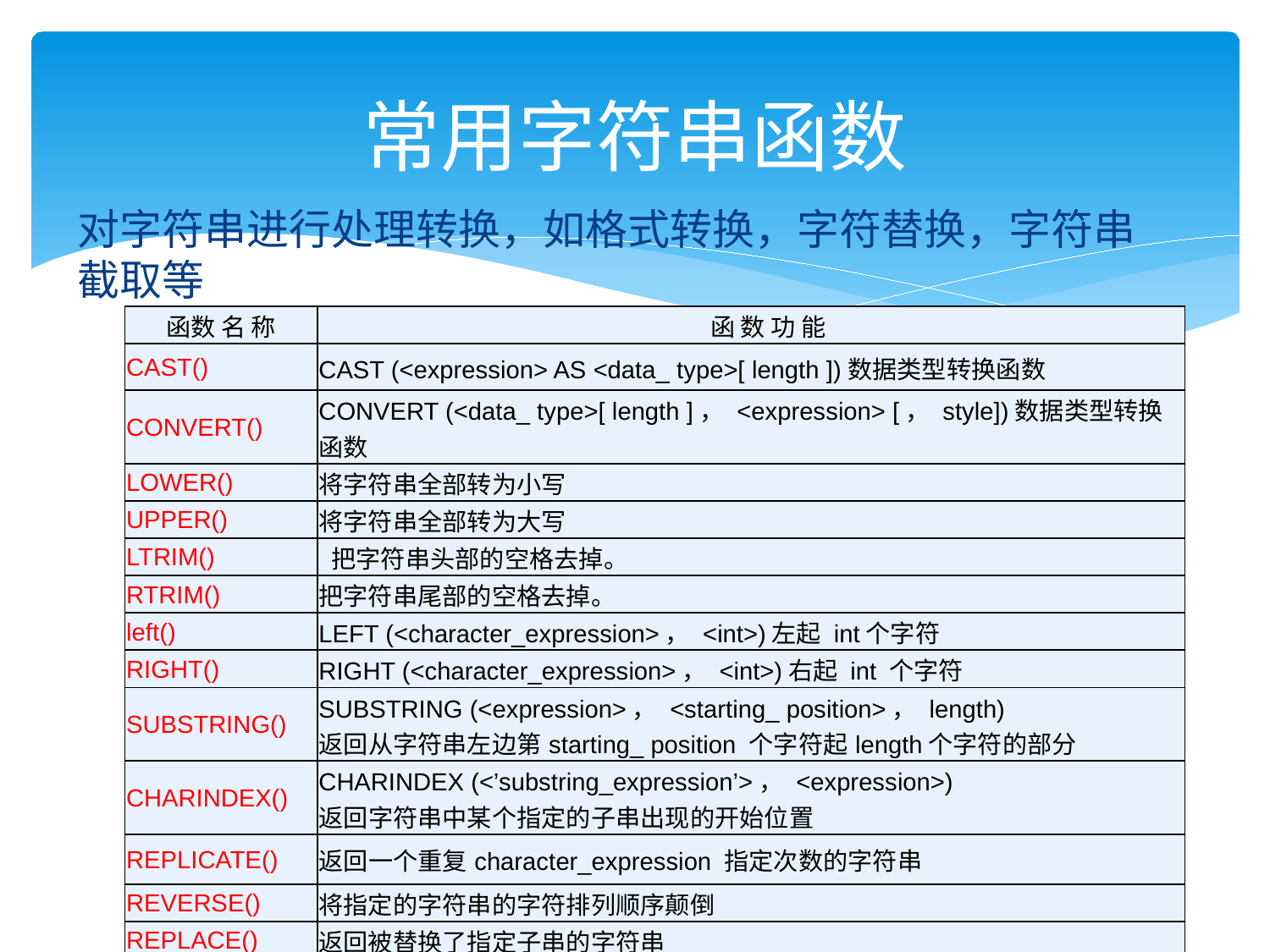

# 常用字符串函数
对字符串进行处理转换，如格式转换，字符替换，字符串截取等
| 函数 名 称 | 函 数 功 能 |
| --- | --- |
| CAST() | CAST (<expression> AS <data\_ type>[ length ])数据类型转换函数 |
| CONVERT() | CONVERT (<data\_ type>[ length ]， <expression> [， style])数据类型转换函数 |
| LOWER() | 将字符串全部转为小写 |
| UPPER() | 将字符串全部转为大写 |
| LTRIM() | 把字符串头部的空格去掉。 |
| RTRIM() | 把字符串尾部的空格去掉。 |
| left() | LEFT (<character\_expression>， <int>)左起 int个字符 |
| RIGHT() | RIGHT (<character\_expression>， <int>)右起 int 个字符 |
| SUBSTRING() | SUBSTRING (<expression>， <starting\_ position>， length) 返回从字符串左边第starting\_ position 个字符起length个字符的部分 |
| CHARINDEX() | CHARINDEX (<’substring\_expression’>， <expression>) 返回字符串中某个指定的子串出现的开始位置 |
| REPLICATE() | 返回一个重复character\_expression 指定次数的字符串 |
| REVERSE() | 将指定的字符串的字符排列顺序颠倒 |
| REPLACE() | 返回被替换了指定子串的字符串 |
| SPACE() | 返回一个有指定长度的空白字符串。 |